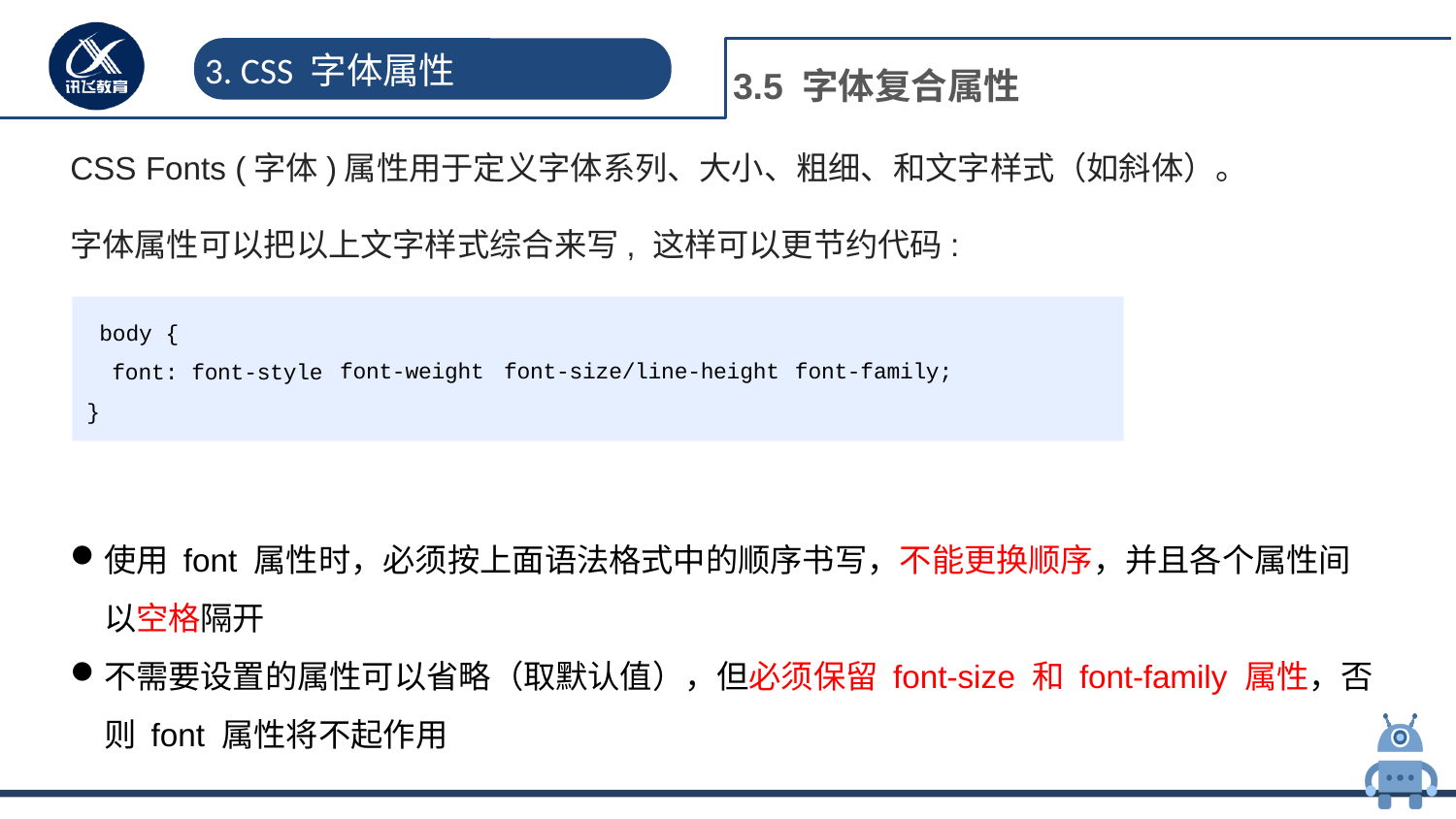

3. CSS 字体属性
3.5 字体复合属性
CSS Fonts (字体)属性用于定义字体系列、大小、粗细、和文字样式（如斜体）。
字体属性可以把以上文字样式综合来写, 这样可以更节约代码:

body {
font: font-style
}
font-weight
font-size/line-height	font-family;
使用 font 属性时，必须按上面语法格式中的顺序书写，不能更换顺序，并且各个属性间以空格隔开
不需要设置的属性可以省略（取默认值），但必须保留 font-size 和 font-family 属性，否则 font 属性将不起作用